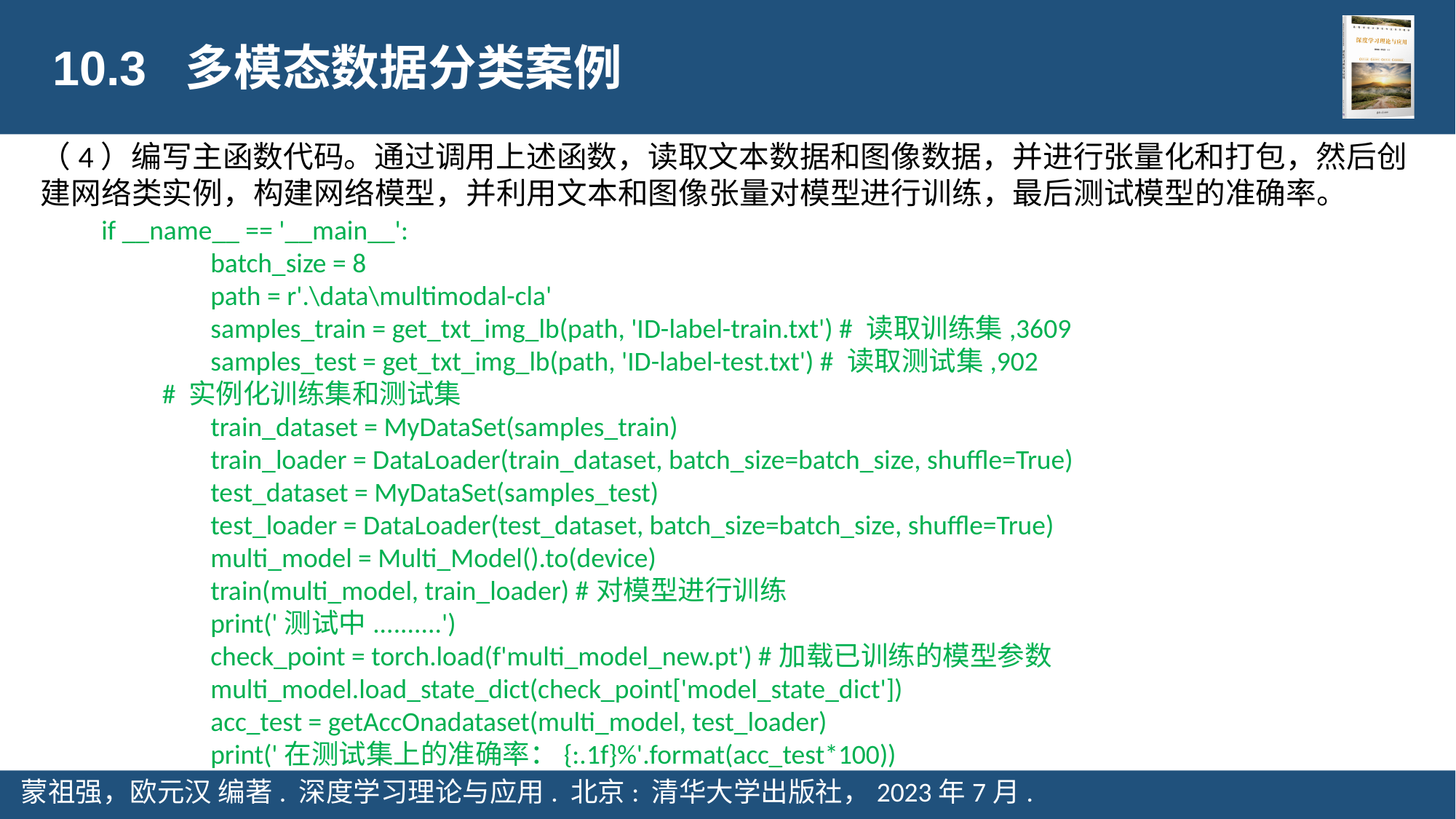

10.3  多模态数据分类案例
（4）编写主函数代码。通过调用上述函数，读取文本数据和图像数据，并进行张量化和打包，然后创建网络类实例，构建网络模型，并利用文本和图像张量对模型进行训练，最后测试模型的准确率。
if __name__ == '__main__':
 	batch_size = 8
 	path = r'.\data\multimodal-cla'
 	samples_train = get_txt_img_lb(path, 'ID-label-train.txt') # 读取训练集,3609
 	samples_test = get_txt_img_lb(path, 'ID-label-test.txt') # 读取测试集,902
 # 实例化训练集和测试集
 	train_dataset = MyDataSet(samples_train)
 	train_loader = DataLoader(train_dataset, batch_size=batch_size, shuffle=True)
 	test_dataset = MyDataSet(samples_test)
 	test_loader = DataLoader(test_dataset, batch_size=batch_size, shuffle=True)
 	multi_model = Multi_Model().to(device)
 	train(multi_model, train_loader) #对模型进行训练
 	print('测试中..........')
 	check_point = torch.load(f'multi_model_new.pt') #加载已训练的模型参数
 	multi_model.load_state_dict(check_point['model_state_dict'])
 	acc_test = getAccOnadataset(multi_model, test_loader)
 	print('在测试集上的准确率：{:.1f}%'.format(acc_test*100))